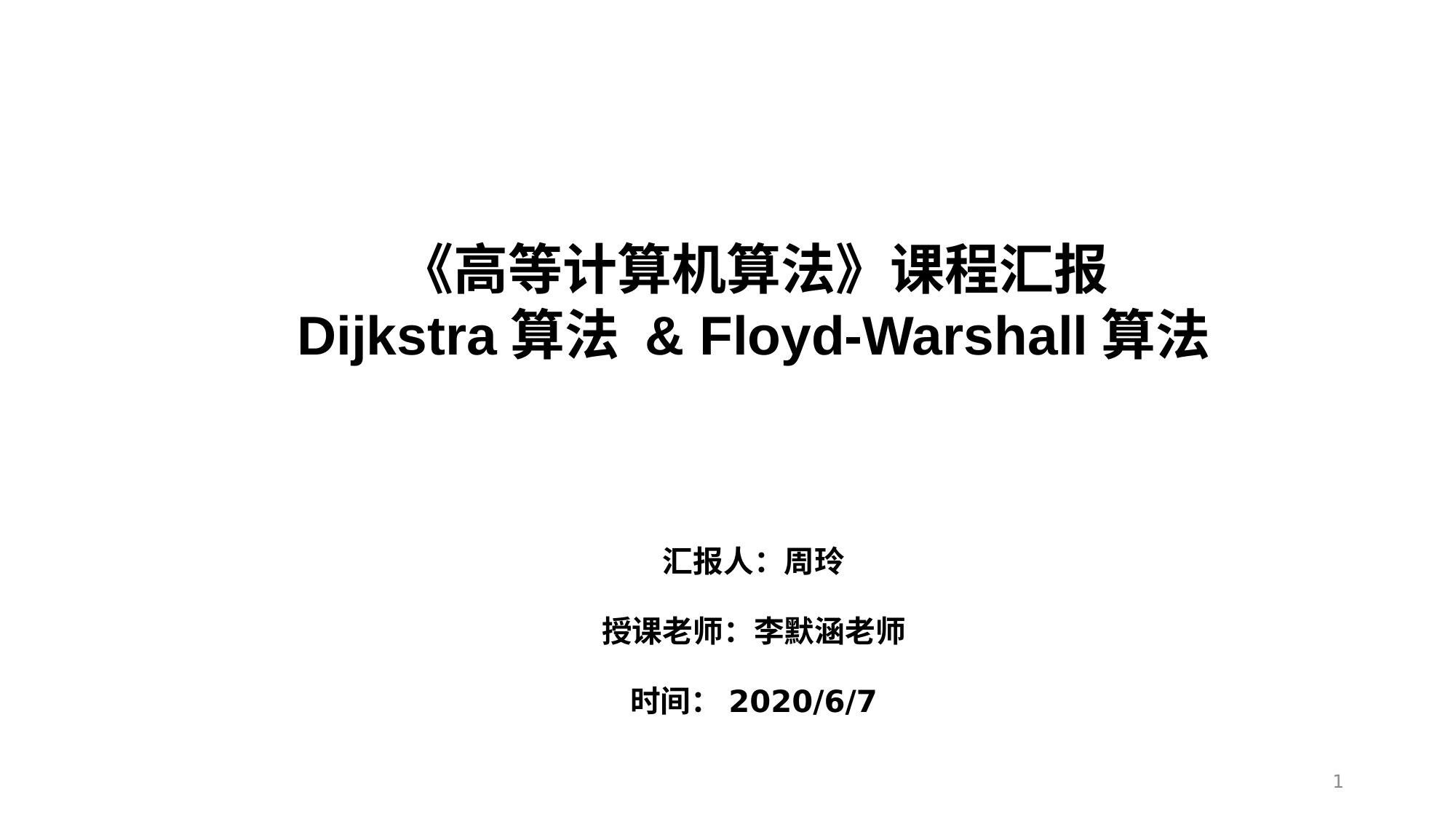

# 《高等计算机算法》课程汇报 Dijkstra算法 & Floyd-Warshall算法
汇报人：周玲
授课老师：李默涵老师
时间：2020/6/7
1